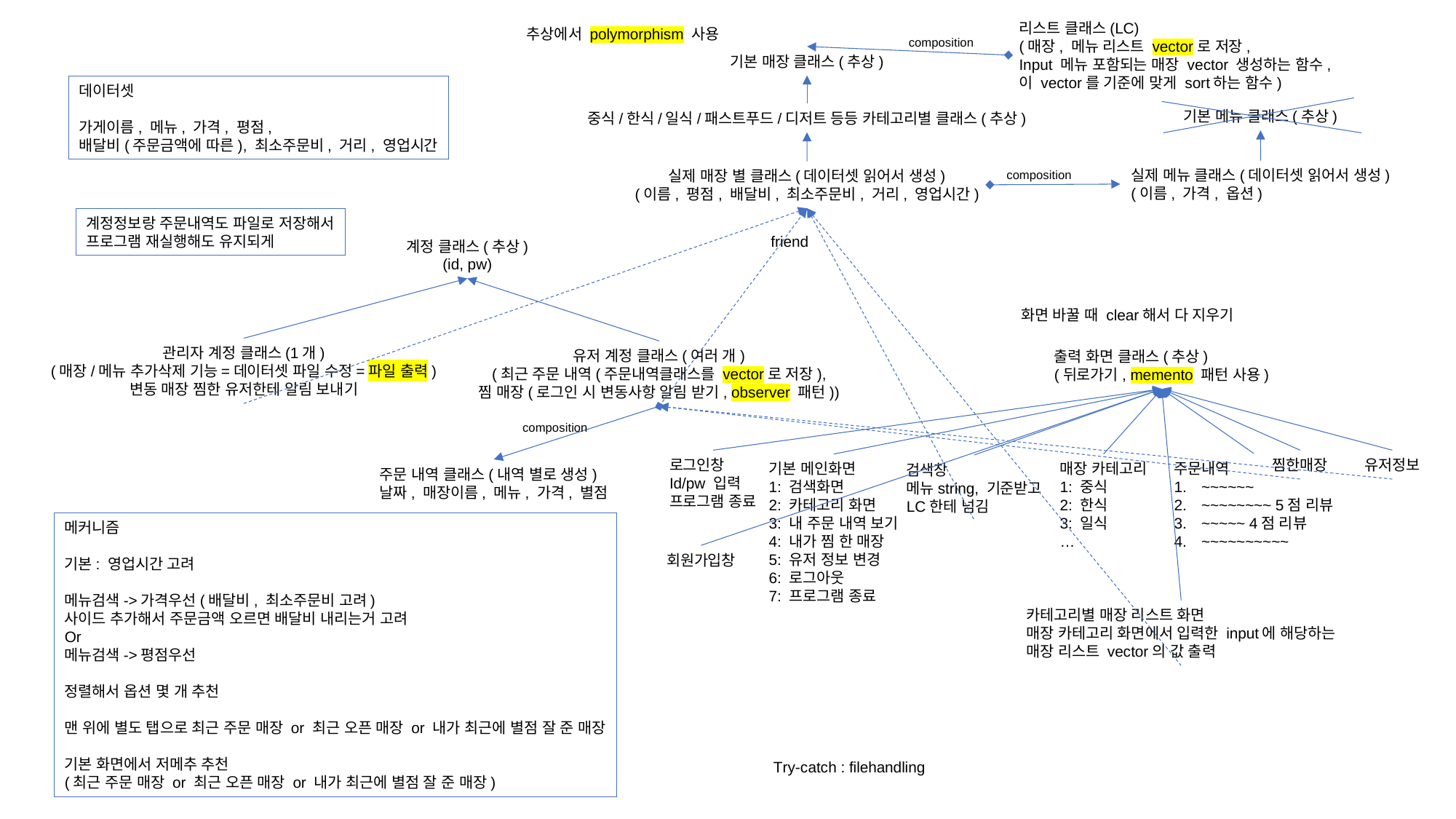

리스트 클래스(LC)
(매장, 메뉴 리스트 vector로 저장,
Input 메뉴 포함되는 매장 vector 생성하는 함수,
이 vector를 기준에 맞게 sort하는 함수)
추상에서 polymorphism 사용
composition
기본 매장 클래스(추상)
데이터셋

가게이름, 메뉴, 가격, 평점,
배달비(주문금액에 따른), 최소주문비, 거리, 영업시간
기본 메뉴 클래스(추상)
중식/한식/일식/패스트푸드/디저트 등등 카테고리별 클래스(추상)
실제 메뉴 클래스(데이터셋 읽어서 생성)
(이름, 가격, 옵션)
실제 매장 별 클래스(데이터셋 읽어서 생성)
(이름, 평점, 배달비, 최소주문비, 거리, 영업시간)
composition
계정정보랑 주문내역도 파일로 저장해서
프로그램 재실행해도 유지되게
friend
계정 클래스(추상)
(id, pw)
화면 바꿀 때 clear해서 다 지우기
관리자 계정 클래스(1개)
(매장/메뉴 추가삭제 기능=데이터셋 파일 수정=파일 출력)
변동 매장 찜한 유저한테 알림 보내기
유저 계정 클래스(여러 개)
(최근 주문 내역(주문내역클래스를 vector로 저장),
찜 매장(로그인 시 변동사항 알림 받기, observer 패턴))
출력 화면 클래스(추상)
(뒤로가기, memento 패턴 사용)
composition
찜한매장
로그인창
Id/pw 입력
프로그램 종료
유저정보
주문내역
~~~~~~
~~~~~~~~ 5점 리뷰
~~~~~ 4점 리뷰
~~~~~~~~~~

기본 메인화면
1: 검색화면
2: 카테고리 화면
3: 내 주문 내역 보기
4: 내가 찜 한 매장
5: 유저 정보 변경
6: 로그아웃
7: 프로그램 종료
매장 카테고리
1: 중식
2: 한식
3: 일식
…
검색창
메뉴string, 기준받고
LC한테 넘김
주문 내역 클래스(내역 별로 생성)
날짜, 매장이름, 메뉴, 가격, 별점
메커니즘

기본: 영업시간 고려

메뉴검색->가격우선(배달비, 최소주문비 고려)
사이드 추가해서 주문금액 오르면 배달비 내리는거 고려
Or
메뉴검색->평점우선

정렬해서 옵션 몇 개 추천

맨 위에 별도 탭으로 최근 주문 매장 or 최근 오픈 매장 or 내가 최근에 별점 잘 준 매장

기본 화면에서 저메추 추천
(최근 주문 매장 or 최근 오픈 매장 or 내가 최근에 별점 잘 준 매장)
회원가입창
카테고리별 매장 리스트 화면
매장 카테고리 화면에서 입력한 input에 해당하는
매장 리스트 vector의 값 출력
Try-catch : filehandling